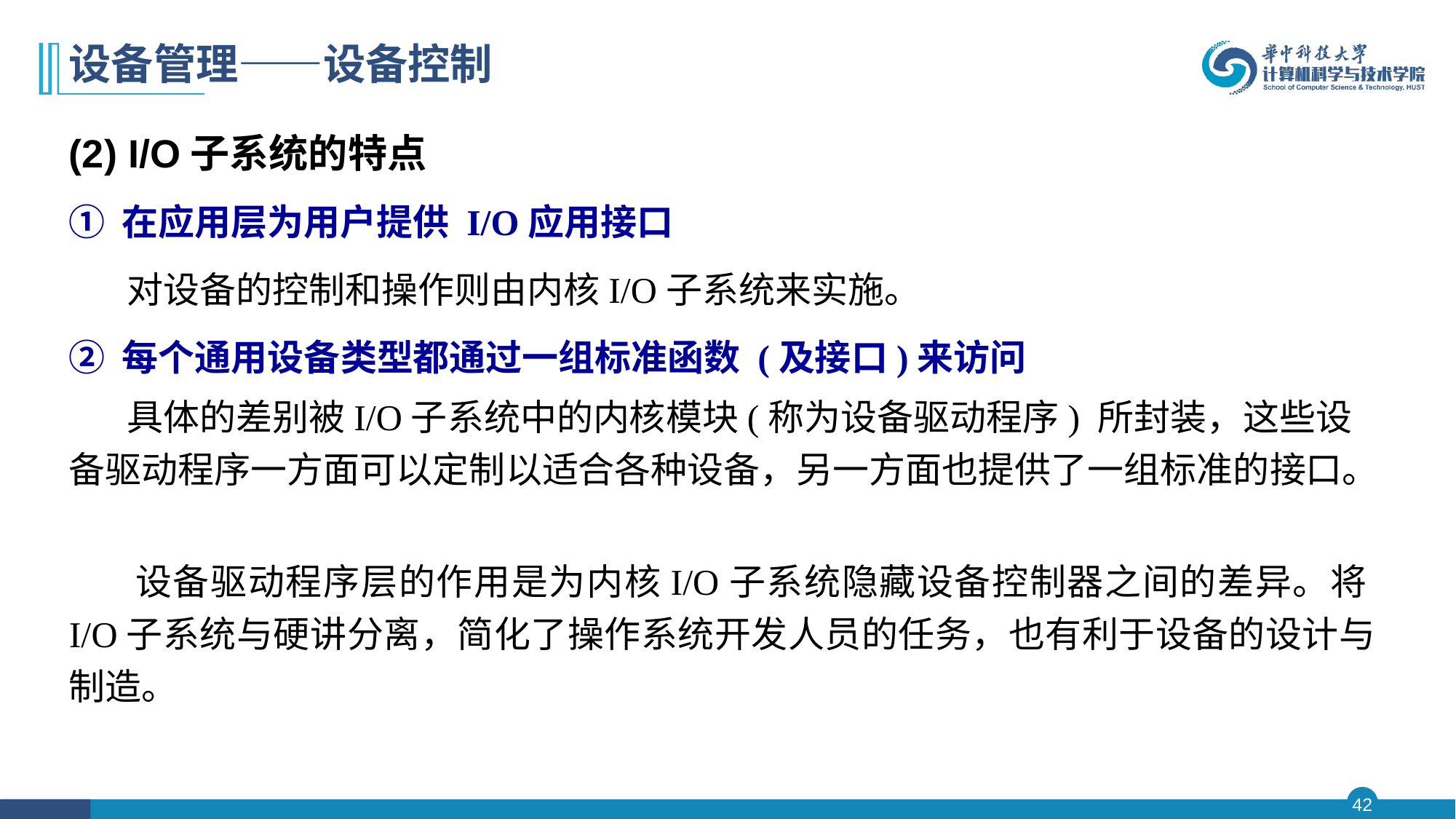

# 设备管理——设备控制
(2) I/O子系统的特点
① 在应用层为用户提供 I/O应用接口
      对设备的控制和操作则由内核I/O子系统来实施。
② 每个通用设备类型都通过一组标准函数 (及接口)来访问
      具体的差别被I/O子系统中的内核模块(称为设备驱动程序) 所封装，这些设备驱动程序一方面可以定制以适合各种设备，另一方面也提供了一组标准的接口。
      设备驱动程序层的作用是为内核I/O子系统隐藏设备控制器之间的差异。将I/O子系统与硬讲分离，简化了操作系统开发人员的任务，也有利于设备的设计与制造。